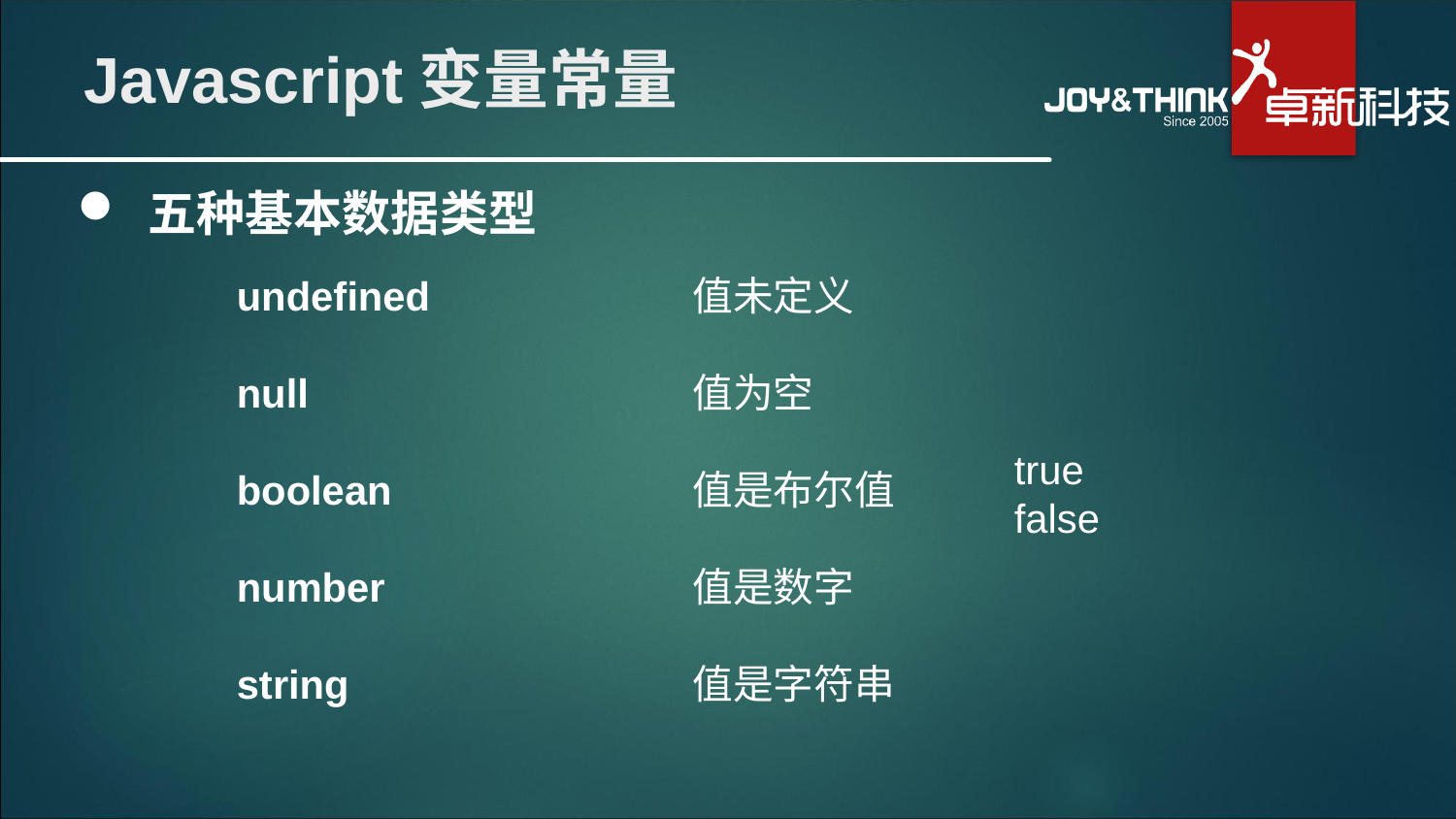

# Javascript变量常量
 五种基本数据类型
undefined

null

boolean

number

string
值未定义

值为空

值是布尔值

值是数字

值是字符串
true
false